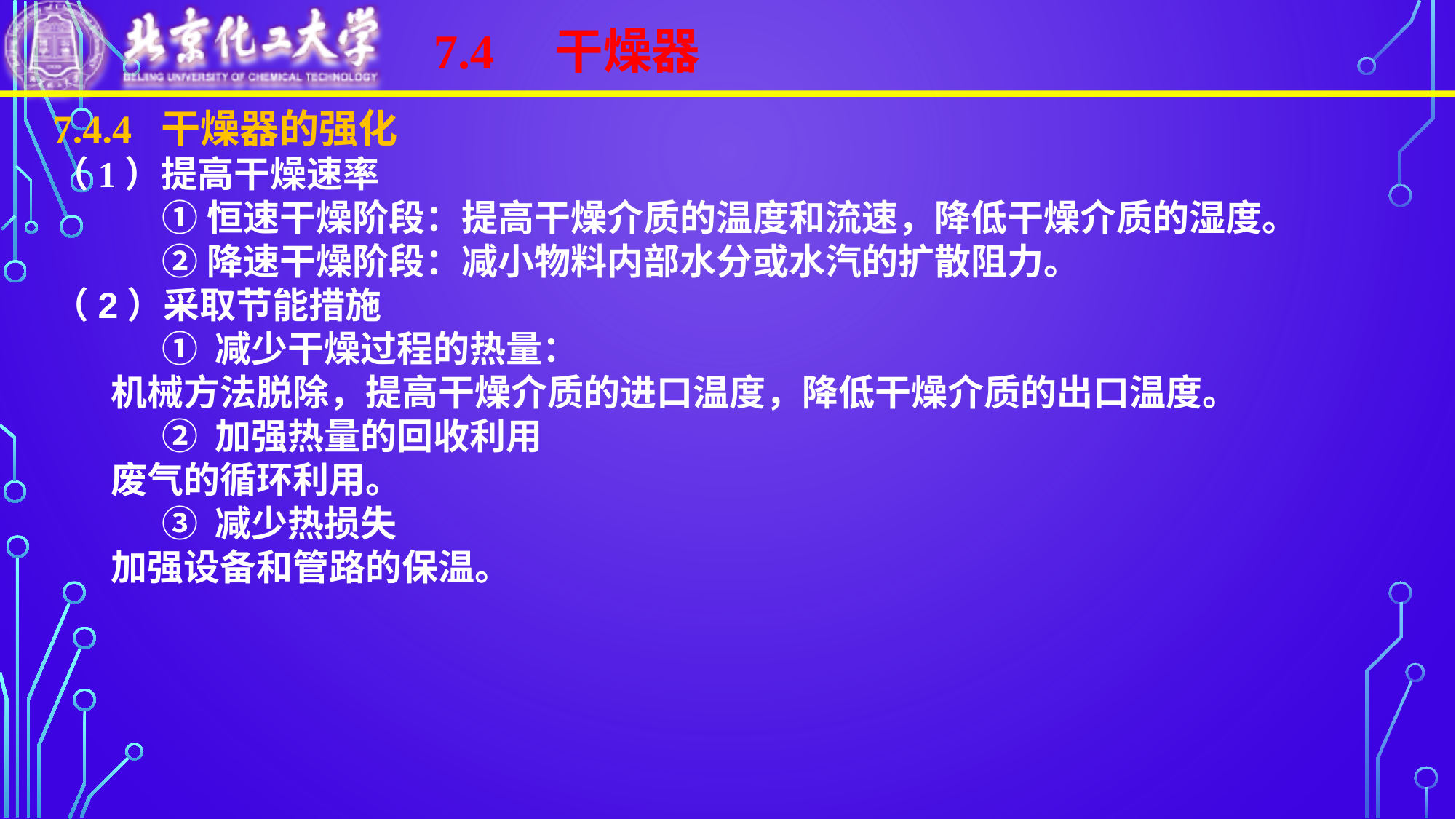

7.4    干燥器
7.4.4  干燥器的强化
（1）提高干燥速率
	①恒速干燥阶段：提高干燥介质的温度和流速，降低干燥介质的湿度。
	②降速干燥阶段：减小物料内部水分或水汽的扩散阻力。
（2）采取节能措施
	① 减少干燥过程的热量：
      机械方法脱除，提高干燥介质的进口温度，降低干燥介质的出口温度。
	② 加强热量的回收利用
      废气的循环利用。
	③ 减少热损失
      加强设备和管路的保温。